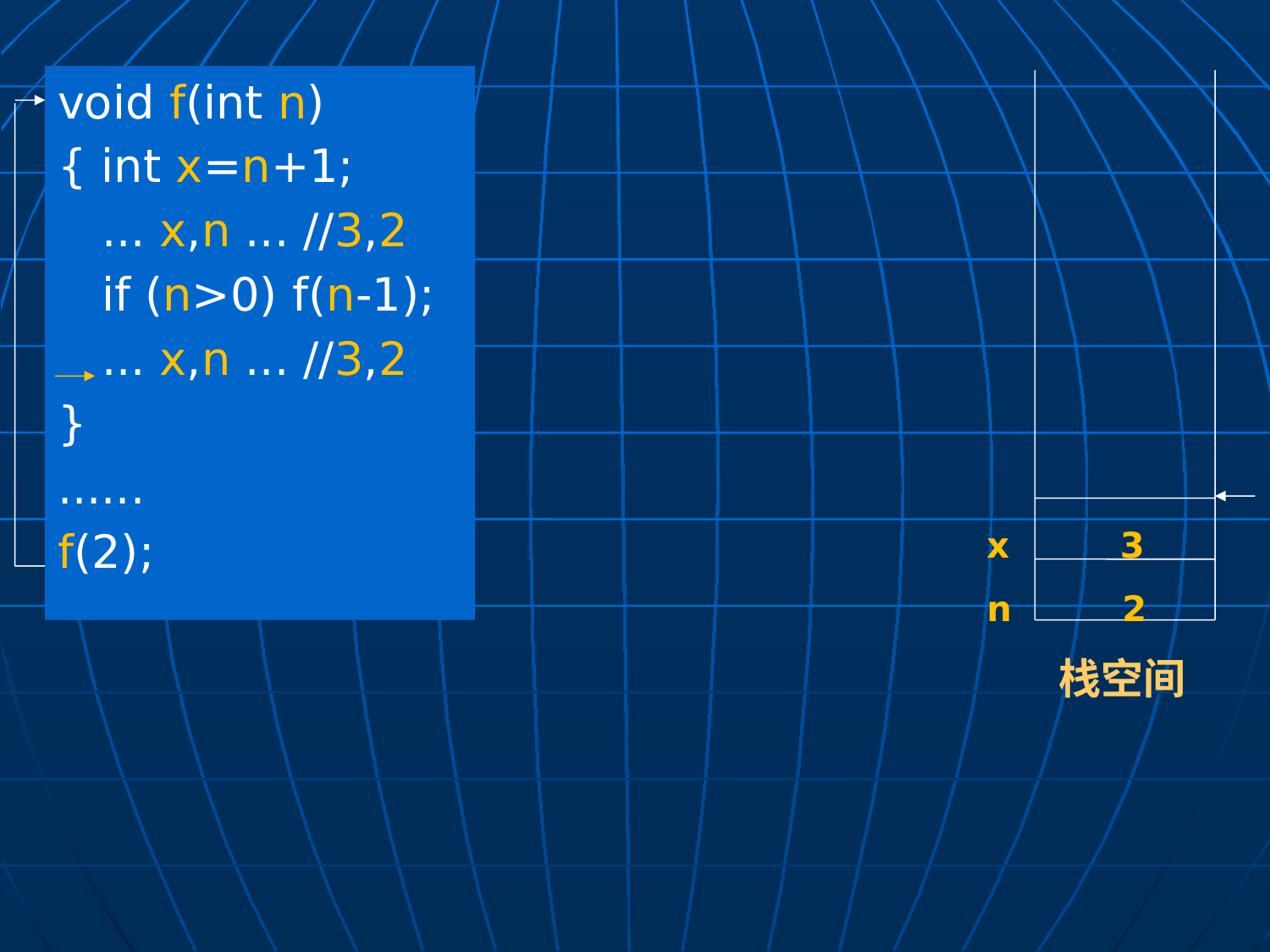

void f(int n)
{ int x=n+1;
   ... x,n ... //3,2
   if (n>0) f(n-1);
   ... x,n ... //3,2
}
......
f(2);

               x         3
               n         2

栈空间